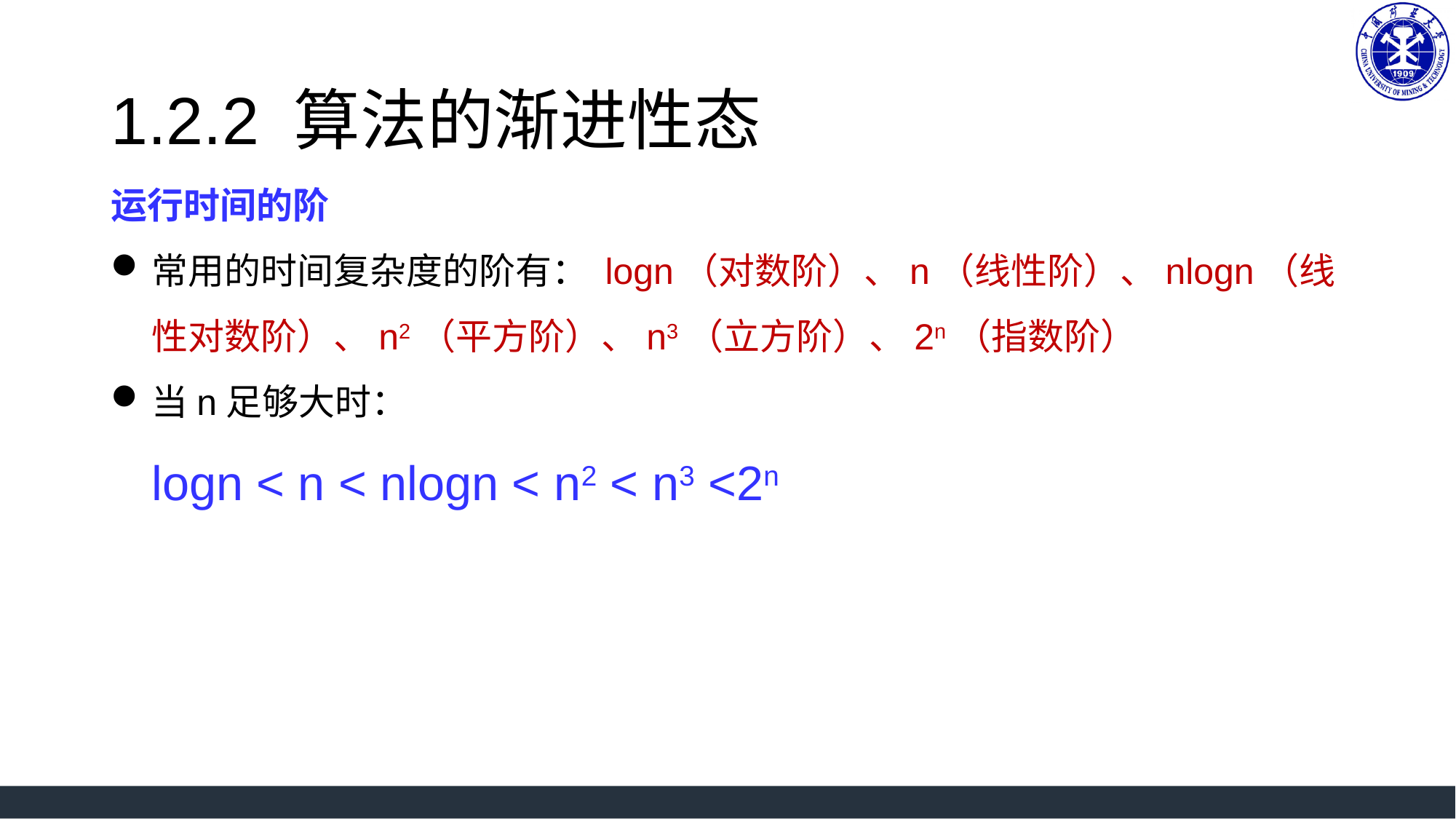

# 1.2.2 算法的渐进性态
运行时间的阶
常用的时间复杂度的阶有： logn（对数阶）、n（线性阶）、nlogn（线性对数阶）、n2（平方阶）、n3（立方阶）、2n（指数阶）
当n足够大时：
logn < n < nlogn < n2 < n3 <2n